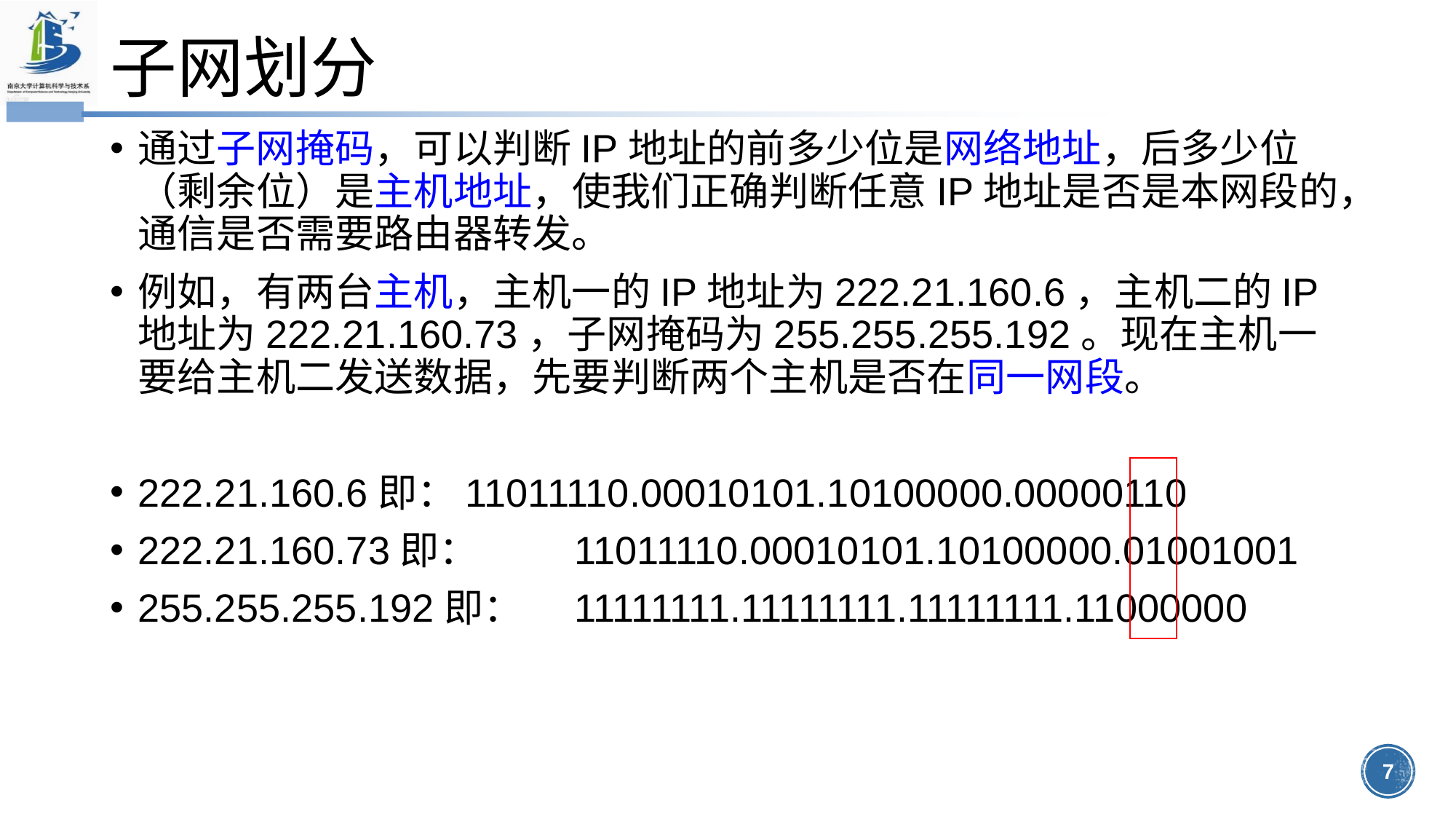

# 子网划分
通过子网掩码，可以判断IP地址的前多少位是网络地址，后多少位（剩余位）是主机地址，使我们正确判断任意IP地址是否是本网段的，通信是否需要路由器转发。
例如，有两台主机，主机一的IP地址为222.21.160.6，主机二的IP地址为222.21.160.73，子网掩码为255.255.255.192。现在主机一要给主机二发送数据，先要判断两个主机是否在同一网段。

222.21.160.6即：	11011110.00010101.10100000.00000110
222.21.160.73即：	11011110.00010101.10100000.01001001
255.255.255.192即：	11111111.11111111.11111111.11000000

7